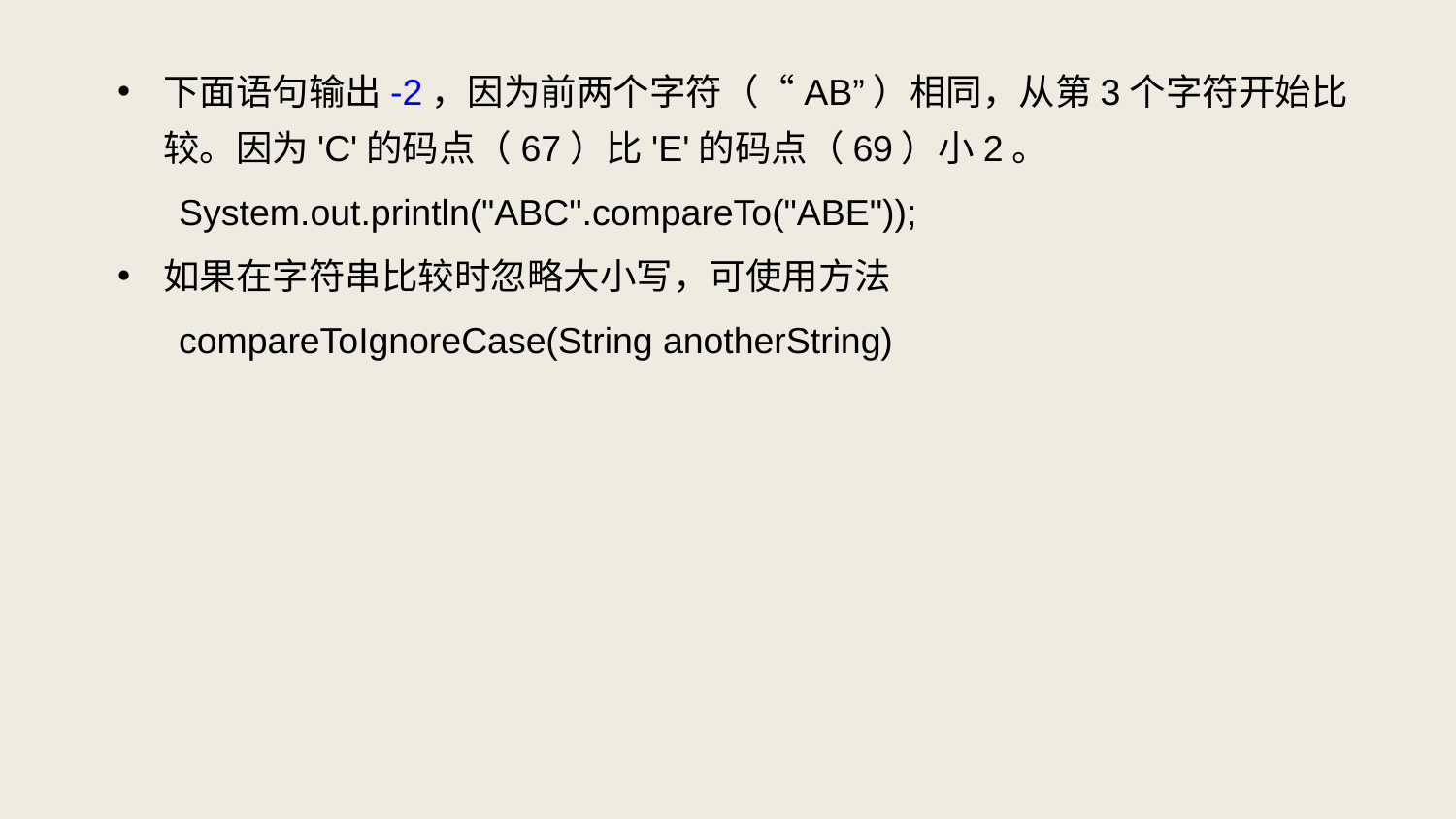

下面语句输出-2，因为前两个字符（“AB”）相同，从第3个字符开始比较。因为'C'的码点（67）比'E'的码点（69）小2。
      System.out.println("ABC".compareTo("ABE"));
如果在字符串比较时忽略大小写，可使用方法
      compareToIgnoreCase(String anotherString)